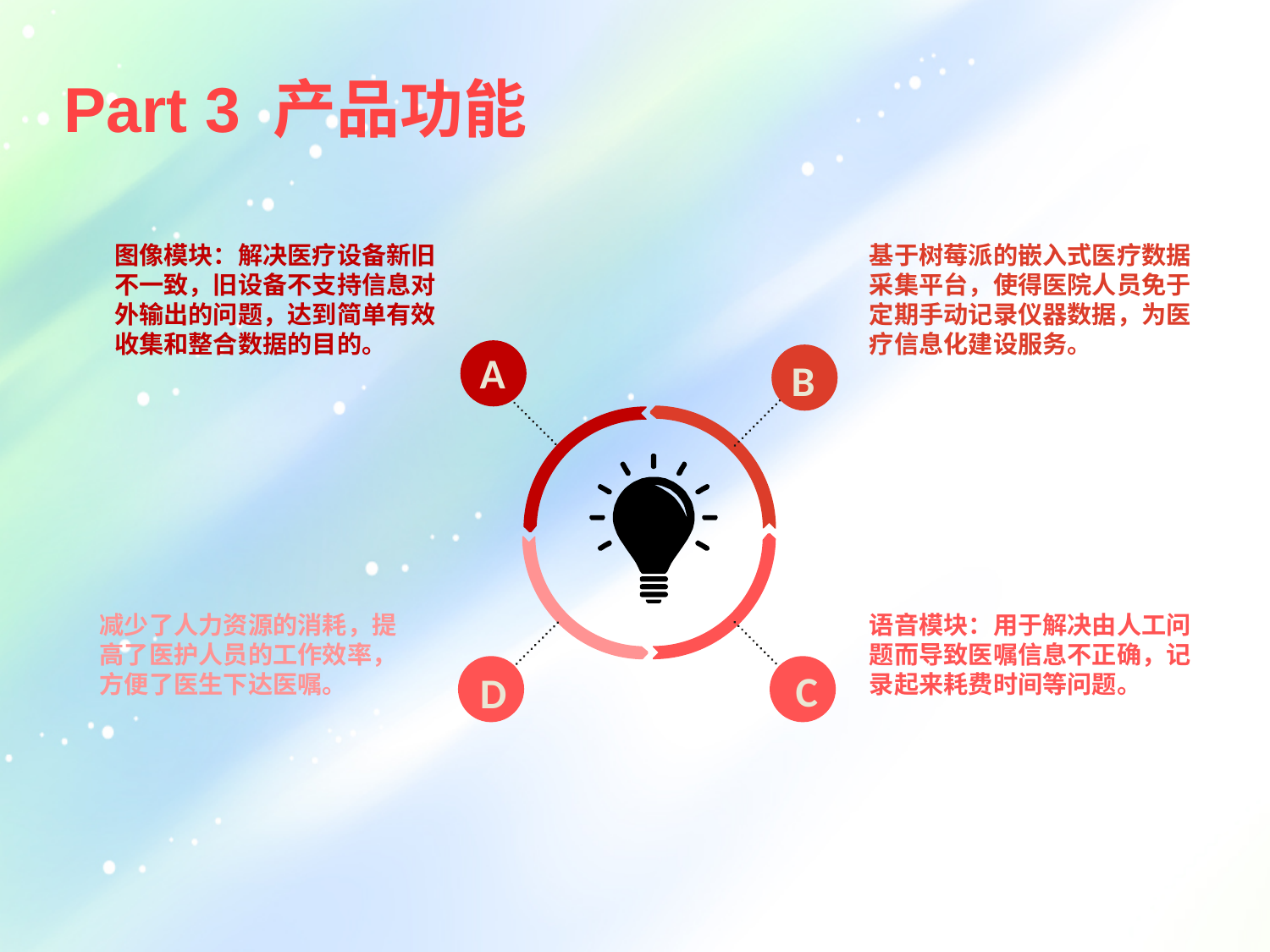

Part 3 产品功能
基于树莓派的嵌入式医疗数据
采集平台，使得医院人员免于
定期手动记录仪器数据，为医
疗信息化建设服务。
图像模块：解决医疗设备新旧
不一致，旧设备不支持信息对
外输出的问题，达到简单有效
收集和整合数据的目的。

A

B

语音模块：用于解决由人工问
题而导致医嘱信息不正确，记
录起来耗费时间等问题。
减少了人力资源的消耗，提
高了医护人员的工作效率，
方便了医生下达医嘱。

C
D